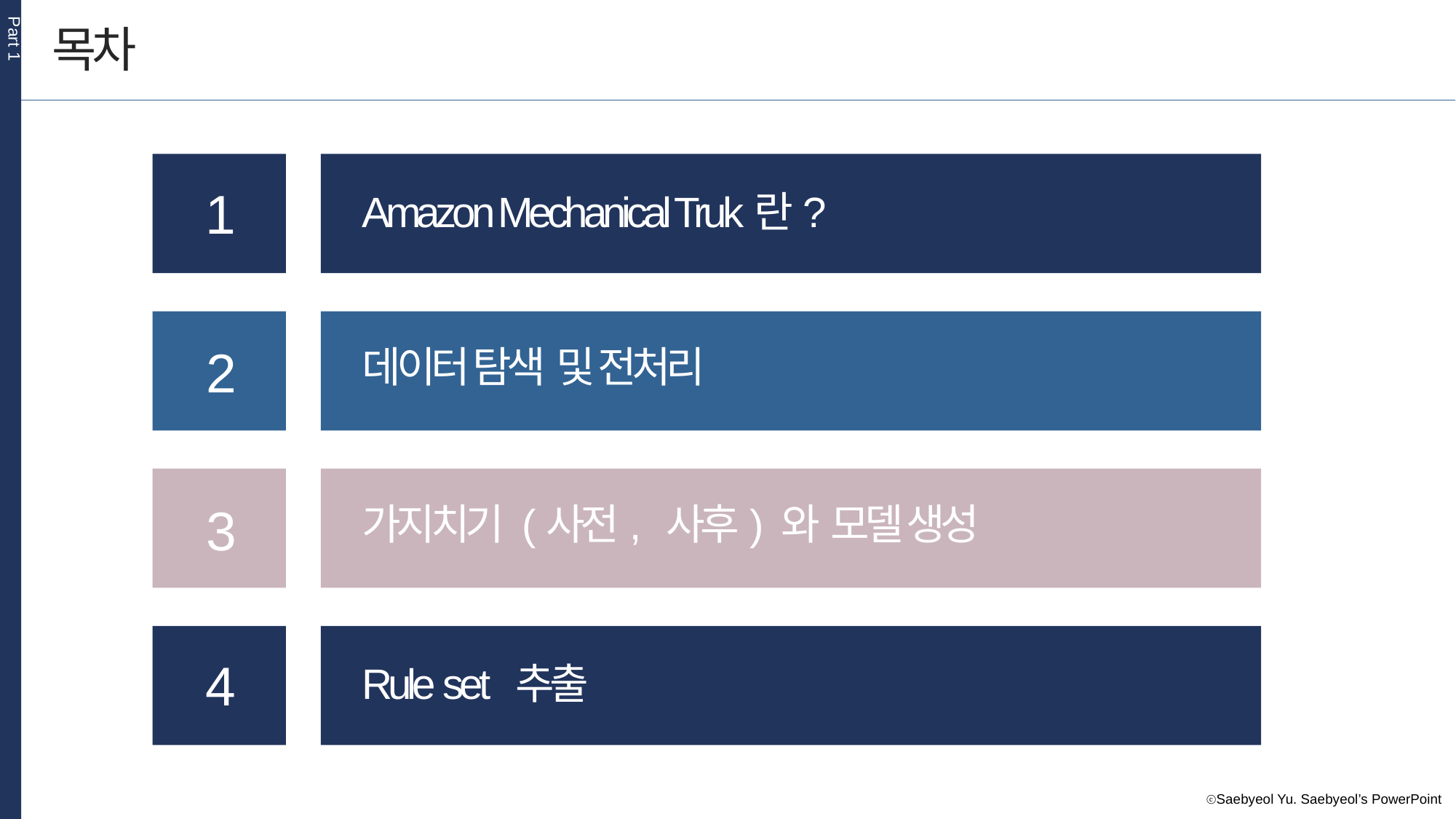

Part 1
목차

1
Amazon Mechanical Truk란?

2
데이터 탐색  및 전처리

3
가지치기 (사전,  사후) 와  모델 생성

4
Rule set  추출